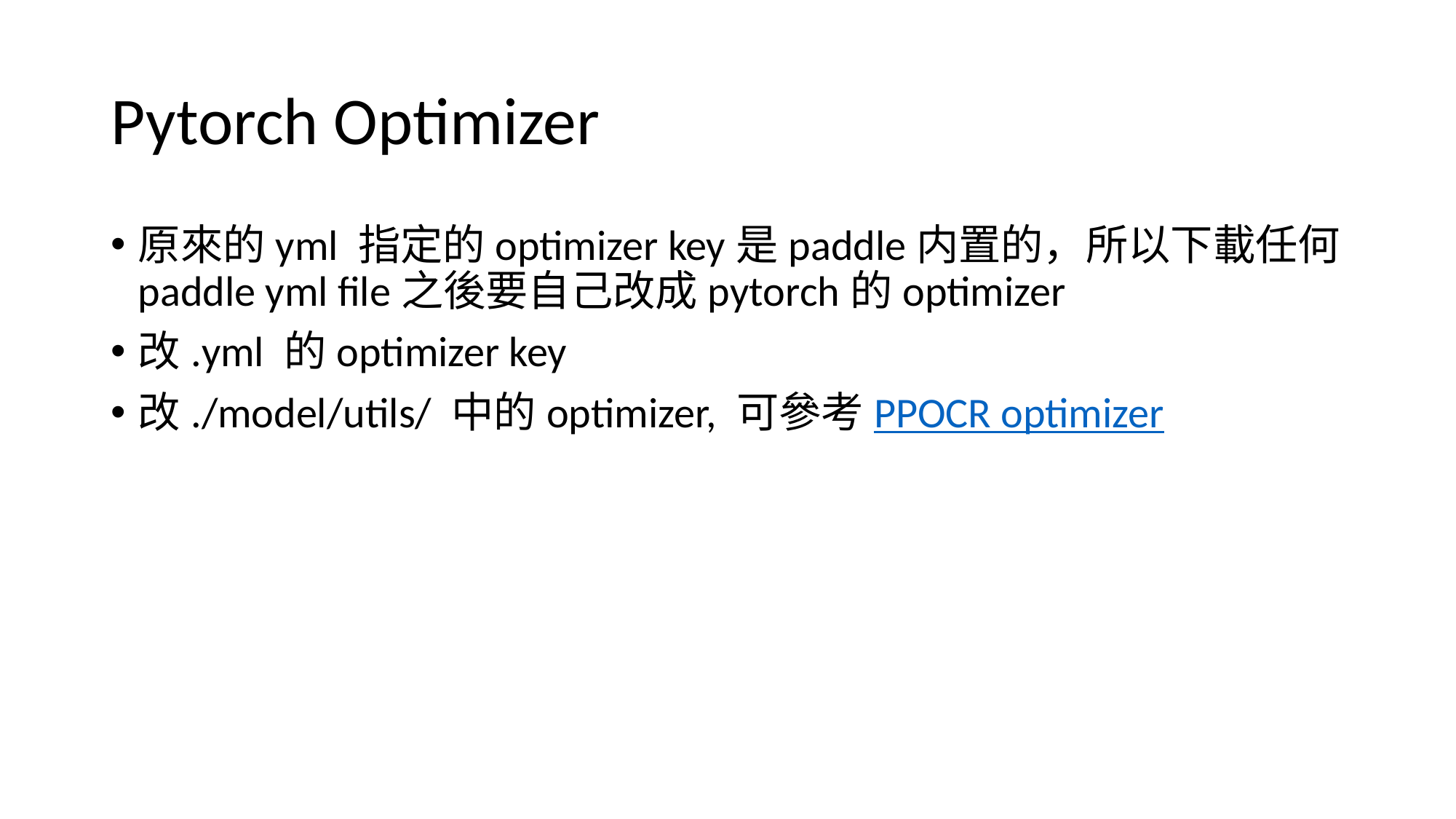

# Pytorch Optimizer
原來的yml 指定的optimizer key是paddle内置的，所以下載任何paddle yml file之後要自己改成pytorch的optimizer
改.yml 的optimizer key
改./model/utils/ 中的optimizer, 可參考PPOCR optimizer